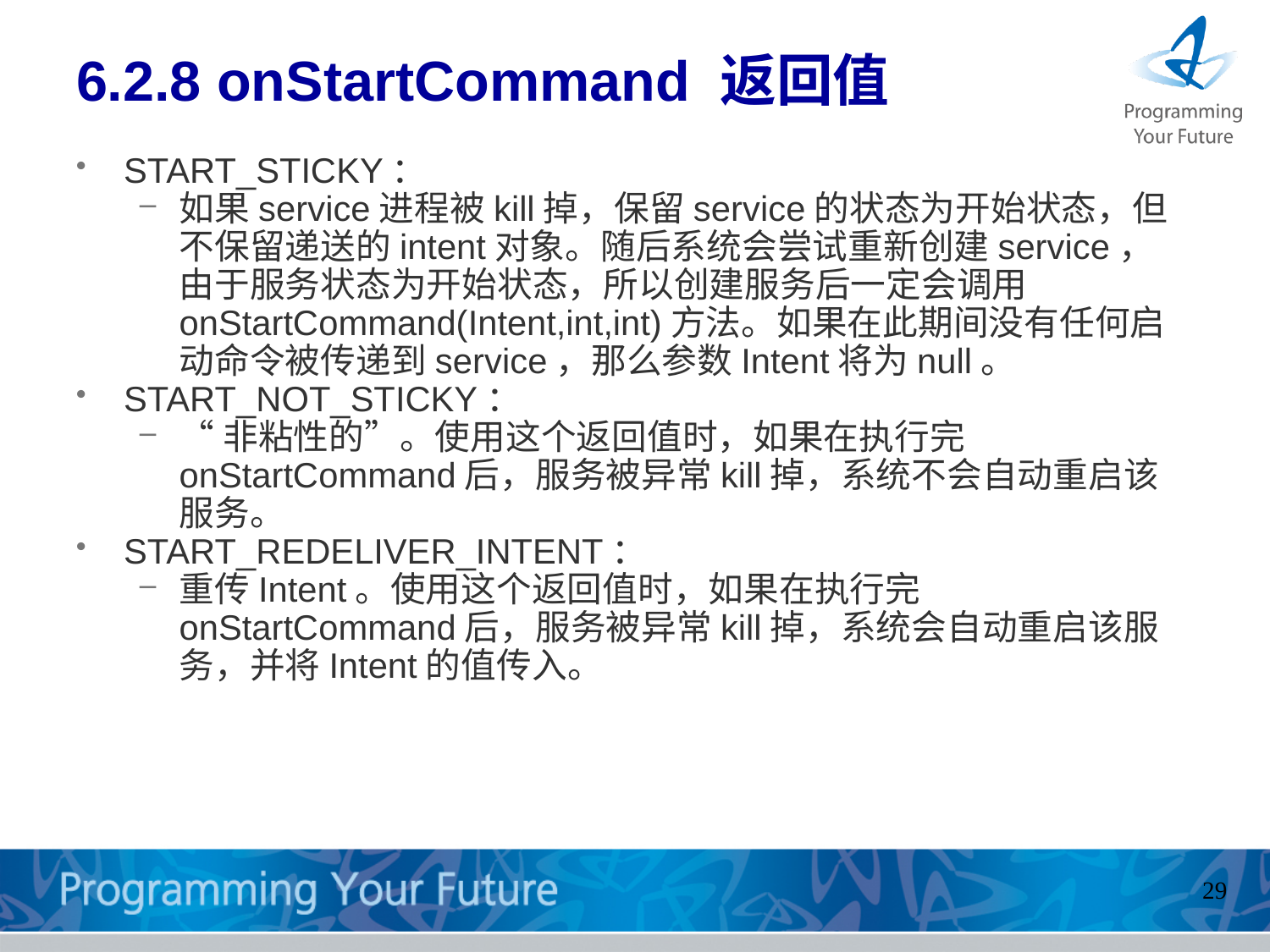

# 6.2.8 onStartCommand 返回值
START_STICKY：
如果service进程被kill掉，保留service的状态为开始状态，但不保留递送的intent对象。随后系统会尝试重新创建service，由于服务状态为开始状态，所以创建服务后一定会调用onStartCommand(Intent,int,int)方法。如果在此期间没有任何启动命令被传递到service，那么参数Intent将为null。
START_NOT_STICKY：
“非粘性的”。使用这个返回值时，如果在执行完onStartCommand后，服务被异常kill掉，系统不会自动重启该服务。
START_REDELIVER_INTENT：
重传Intent。使用这个返回值时，如果在执行完onStartCommand后，服务被异常kill掉，系统会自动重启该服务，并将Intent的值传入。